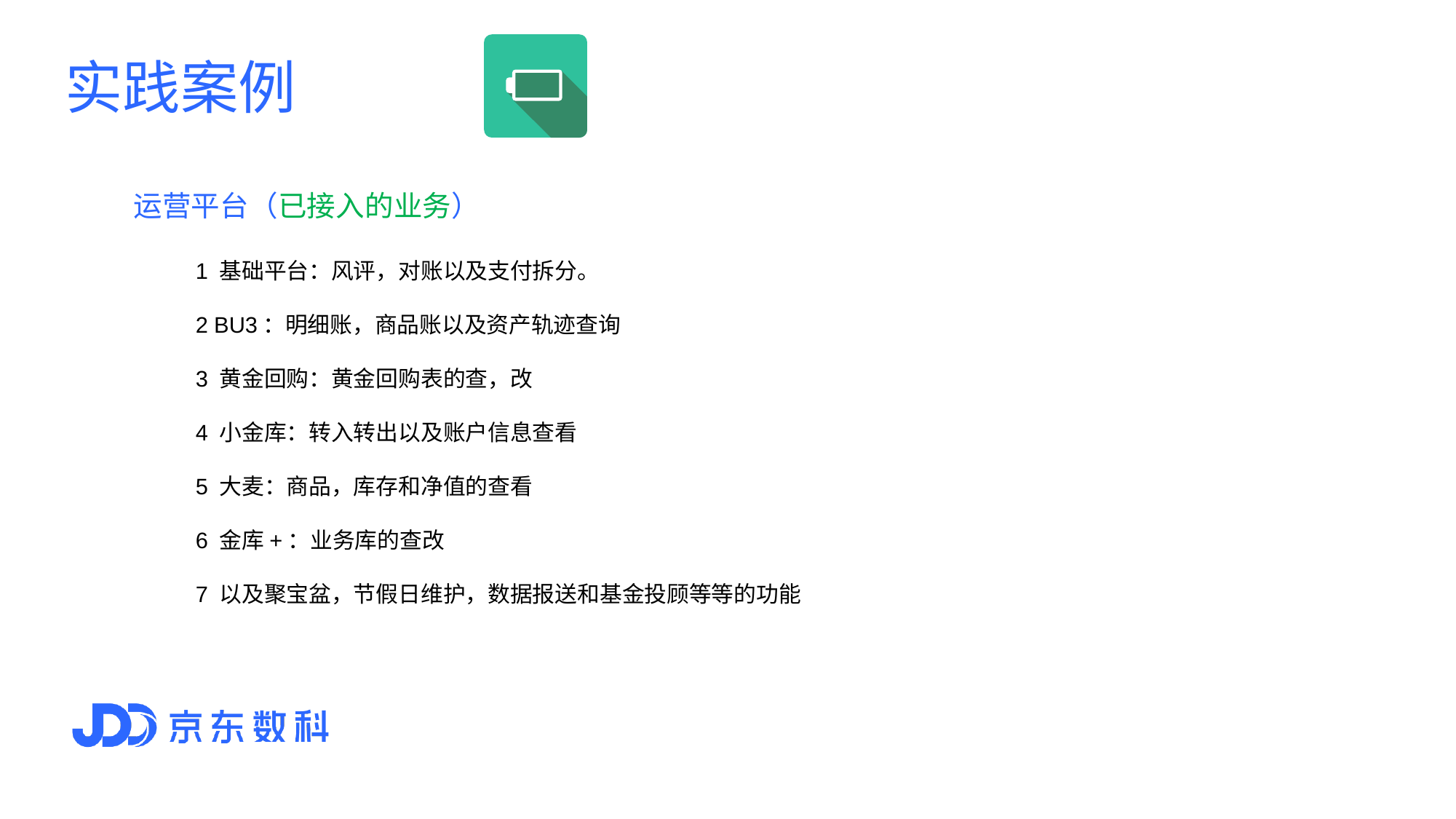

实践案例
运营平台（已接入的业务）

1 基础平台：风评，对账以及支付拆分。

2 BU3：明细账，商品账以及资产轨迹查询

3 黄金回购：黄金回购表的查，改

4 小金库：转入转出以及账户信息查看

5 大麦：商品，库存和净值的查看

6 金库+：业务库的查改

7 以及聚宝盆，节假日维护，数据报送和基金投顾等等的功能